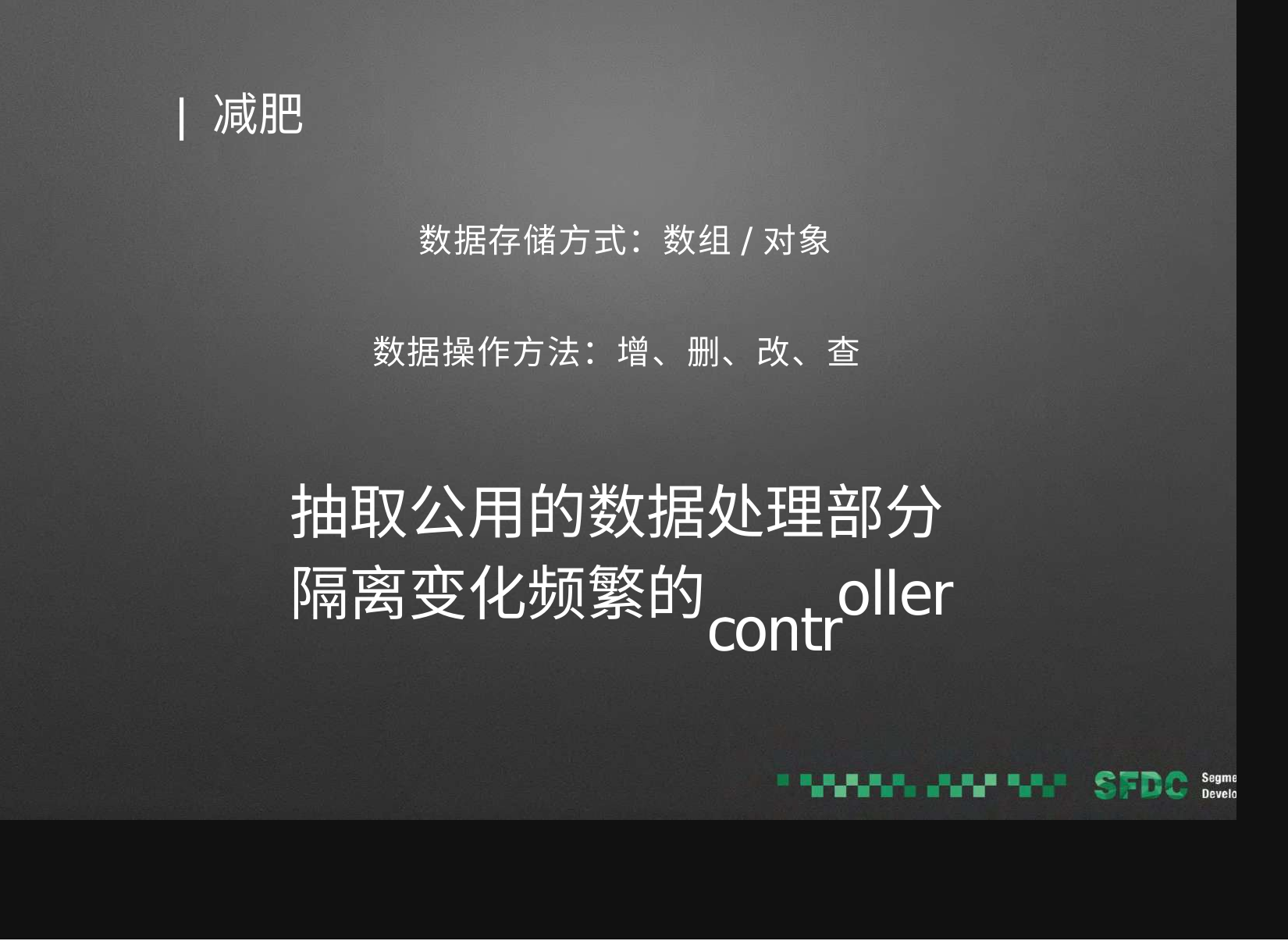

| 减肥
数据存储方式：数组/对象 数据操作方法：增、删、改、查
抽取公用的数据处理部分
隔离变化频繁的	oller
contr